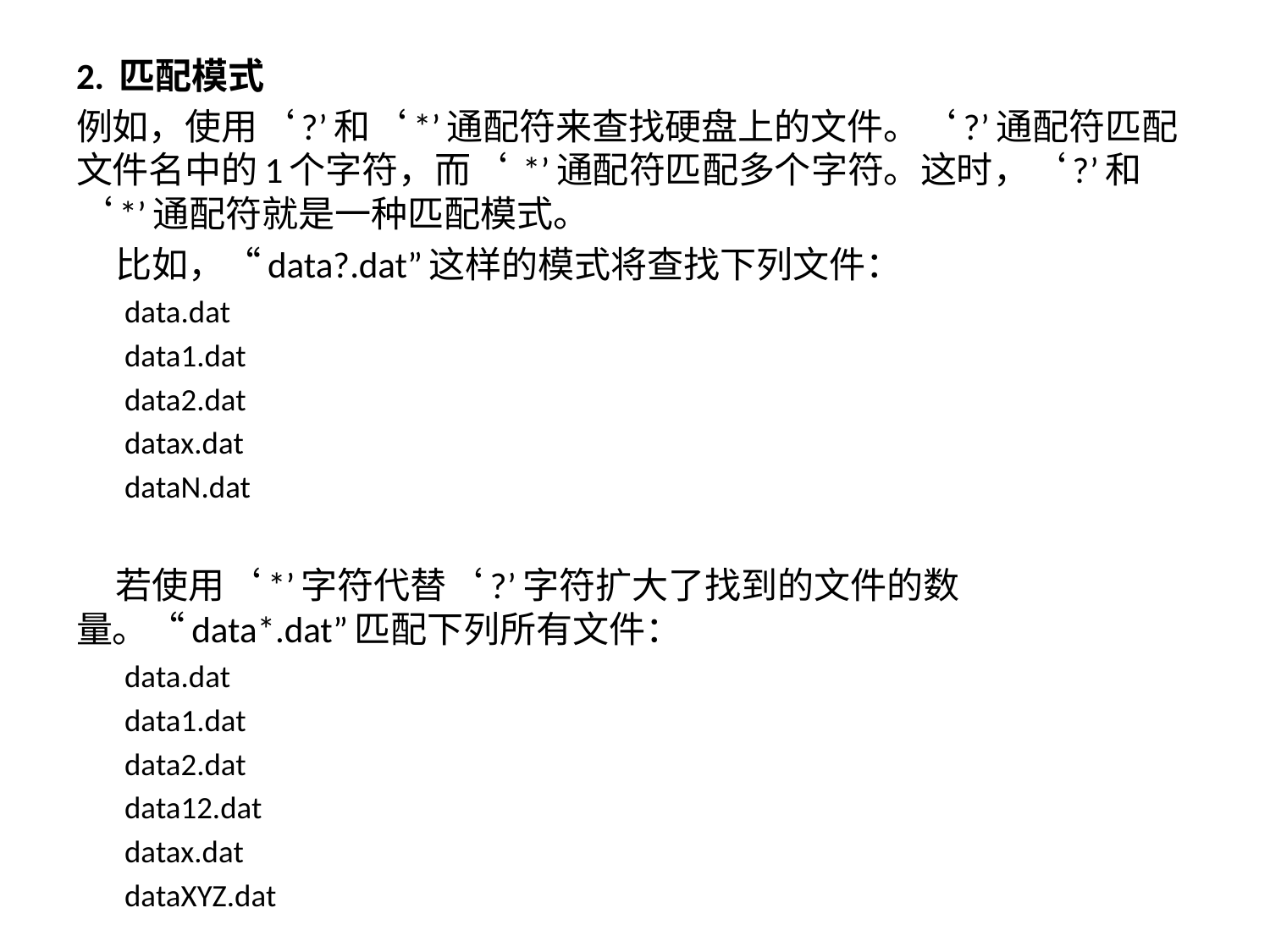

2. 匹配模式
例如，使用‘?’和‘*’通配符来查找硬盘上的文件。‘?’通配符匹配文件名中的1个字符，而‘ *’通配符匹配多个字符。这时，‘?’和‘*’通配符就是一种匹配模式。
    比如，“data?.dat”这样的模式将查找下列文件：
data.dat
data1.dat
data2.dat
datax.dat
dataN.dat

    若使用‘*’字符代替‘?’字符扩大了找到的文件的数量。“data*.dat”匹配下列所有文件：
data.dat
data1.dat
data2.dat
data12.dat
datax.dat
dataXYZ.dat